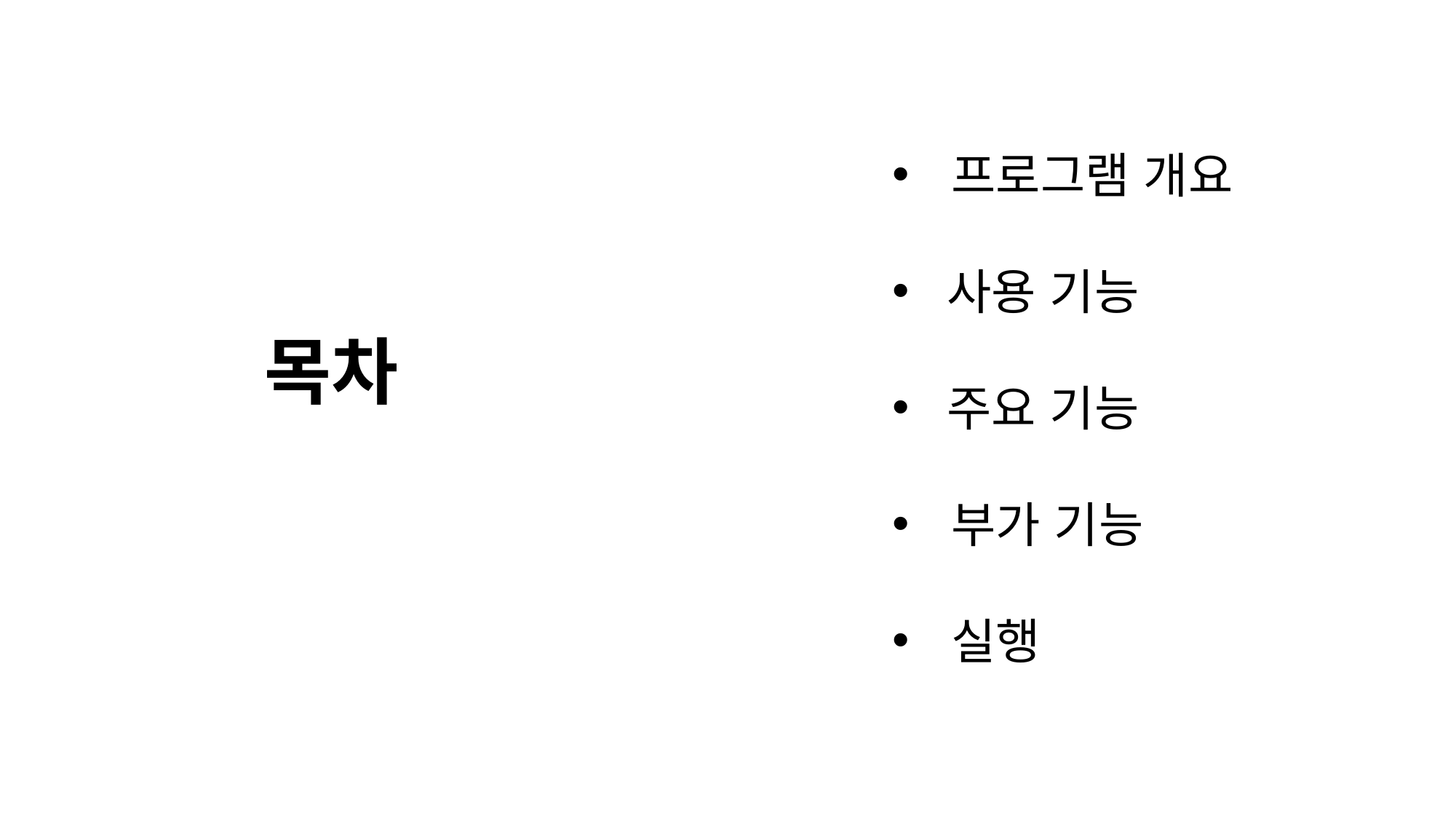

프로그램 개요

사용 기능

주요 기능

 부가 기능

 실행
목차